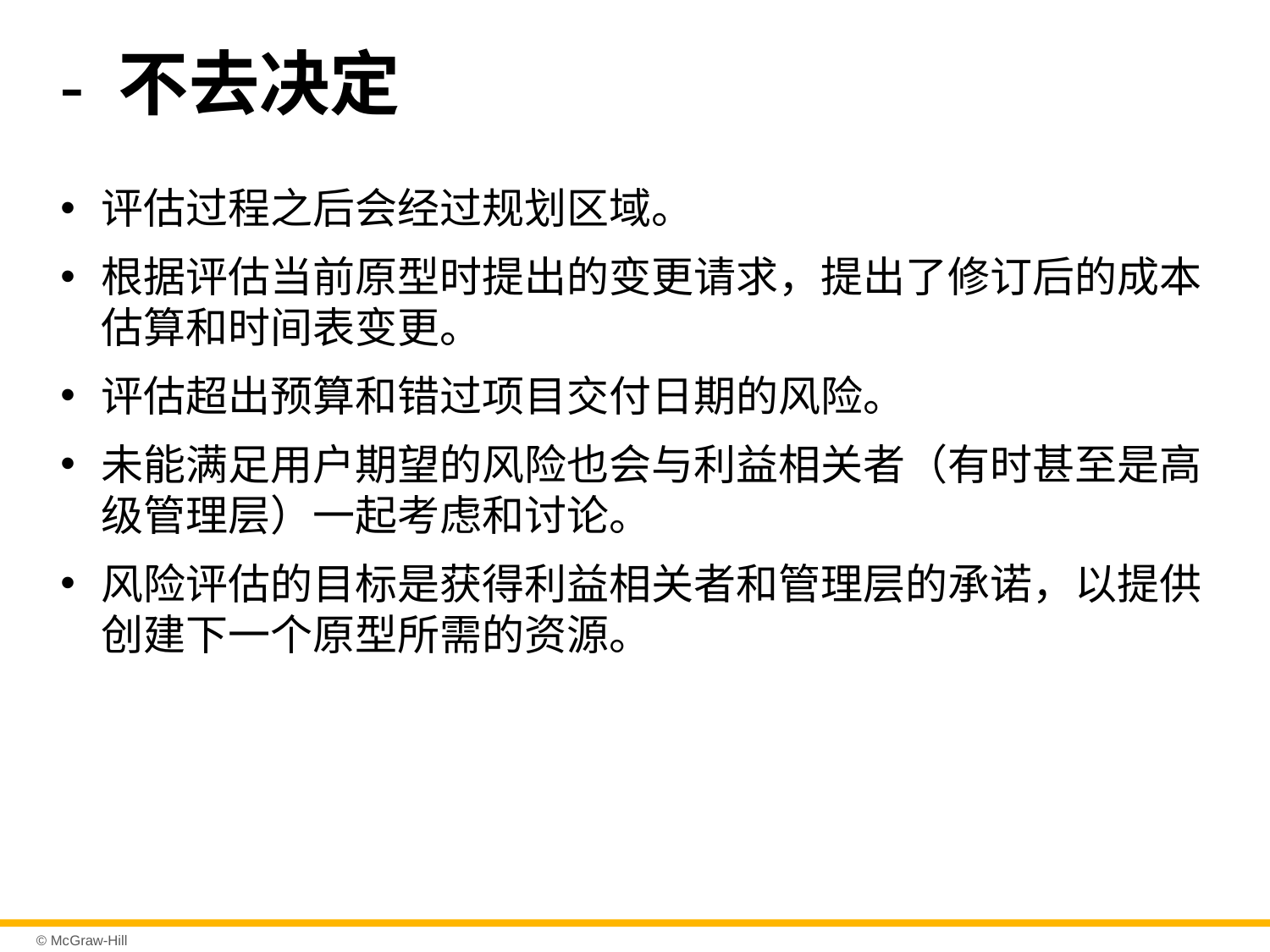

# - 不去决定
评估过程之后会经过规划区域。
根据评估当前原型时提出的变更请求，提出了修订后的成本估算和时间表变更。
评估超出预算和错过项目交付日期的风险。
未能满足用户期望的风险也会与利益相关者（有时甚至是高级管理层）一起考虑和讨论。
风险评估的目标是获得利益相关者和管理层的承诺，以提供创建下一个原型所需的资源。
16